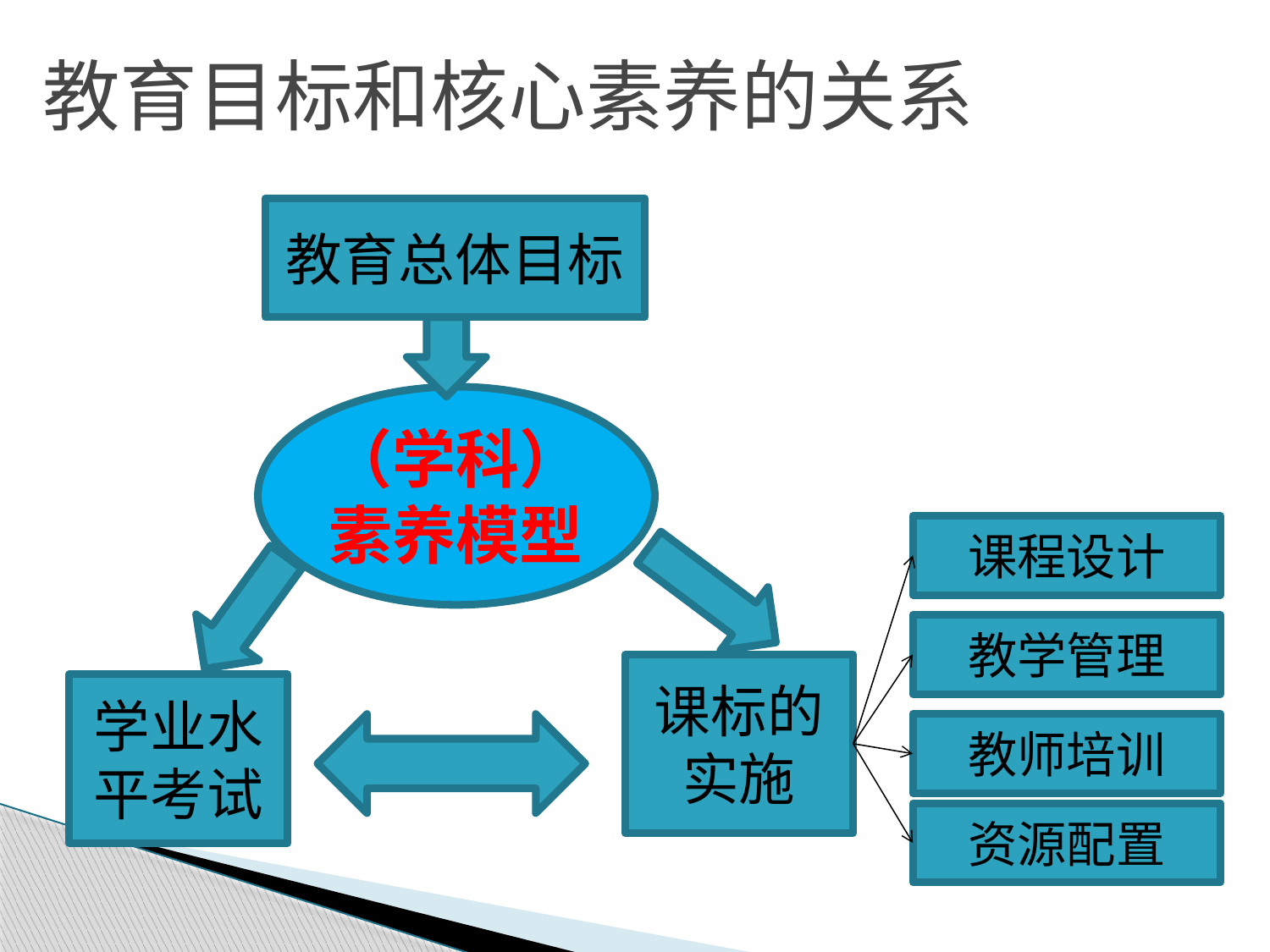

# 教育目标和核心素养的关系
教育总体目标

（学科）素养模型
课程设计

教学管理
课标的实施
学业水平考试
教师培训
资源配置